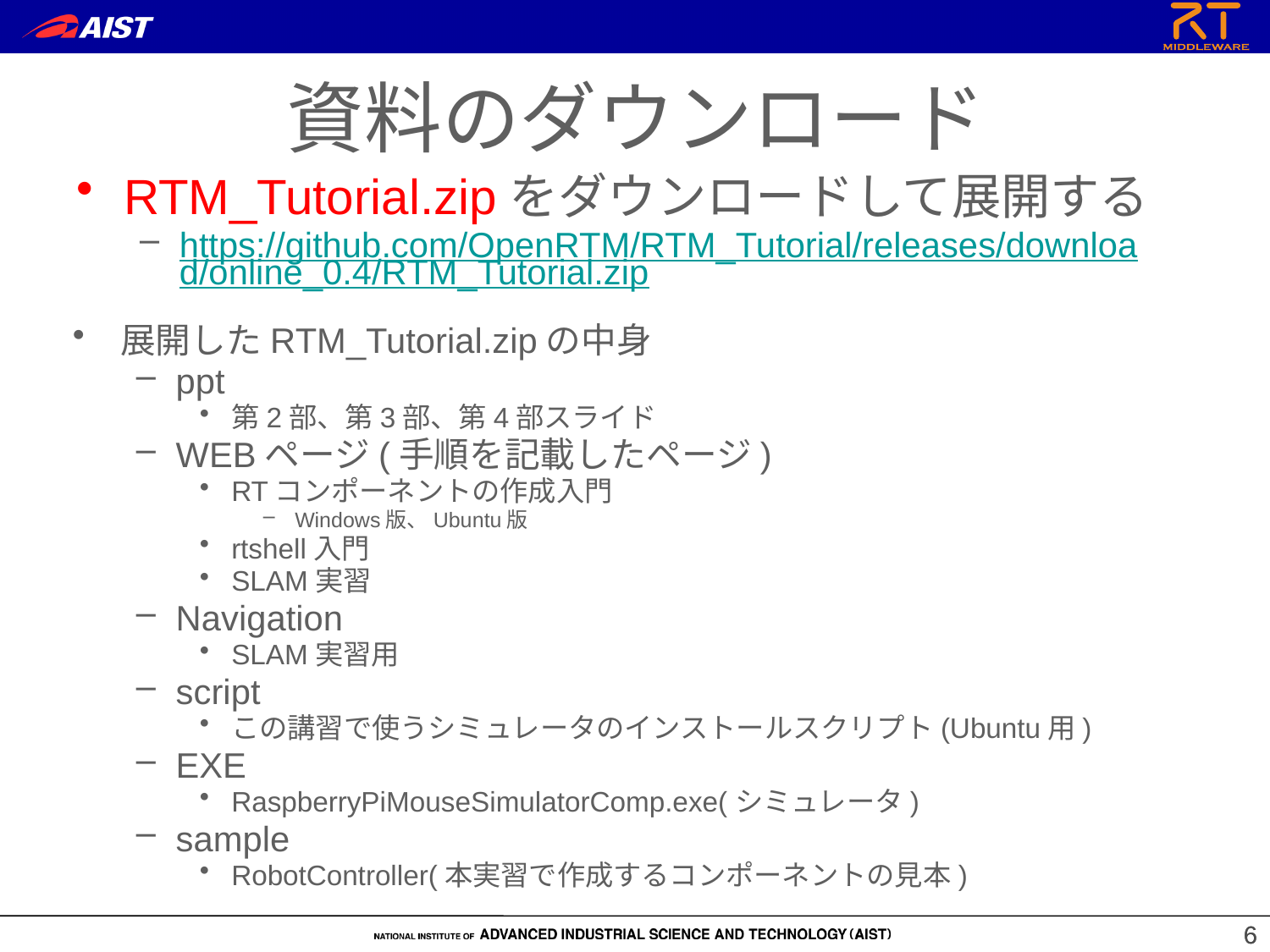

資料のダウンロード
RTM_Tutorial.zipをダウンロードして展開する
https://github.com/OpenRTM/RTM_Tutorial/releases/download/online_0.4/RTM_Tutorial.zip
展開したRTM_Tutorial.zipの中身
ppt
第2部、第3部、第4部スライド
WEBページ(手順を記載したページ)
RTコンポーネントの作成入門
Windows版、Ubuntu版
rtshell入門
SLAM実習
Navigation
SLAM実習用
script
この講習で使うシミュレータのインストールスクリプト(Ubuntu用)
EXE
RaspberryPiMouseSimulatorComp.exe(シミュレータ)
sample
RobotController(本実習で作成するコンポーネントの見本)
6
6